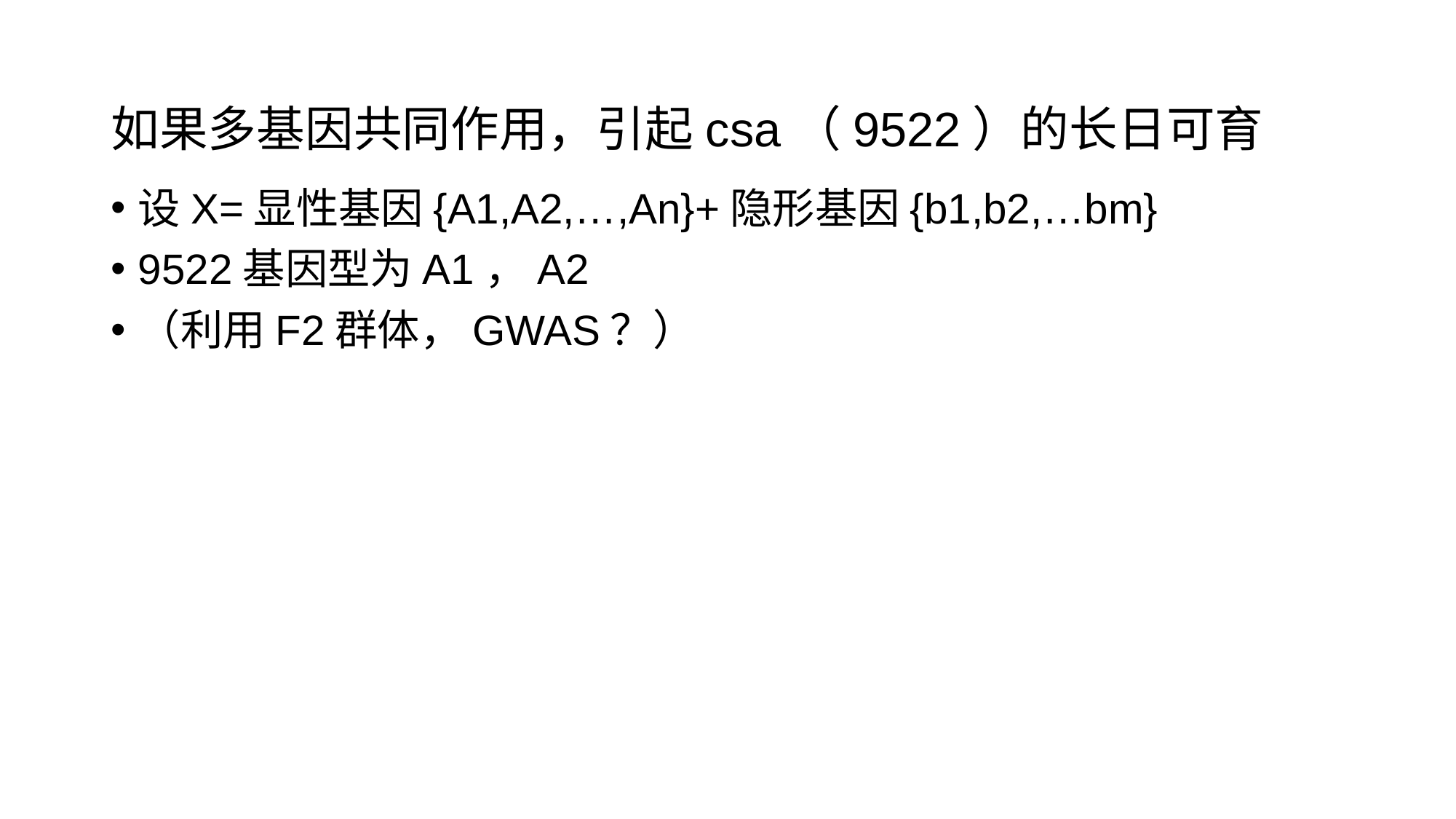

# 如果多基因共同作用，引起csa（9522）的长日可育
设X=显性基因{A1,A2,…,An}+隐形基因{b1,b2,…bm}
9522基因型为A1，A2
（利用F2群体，GWAS？）